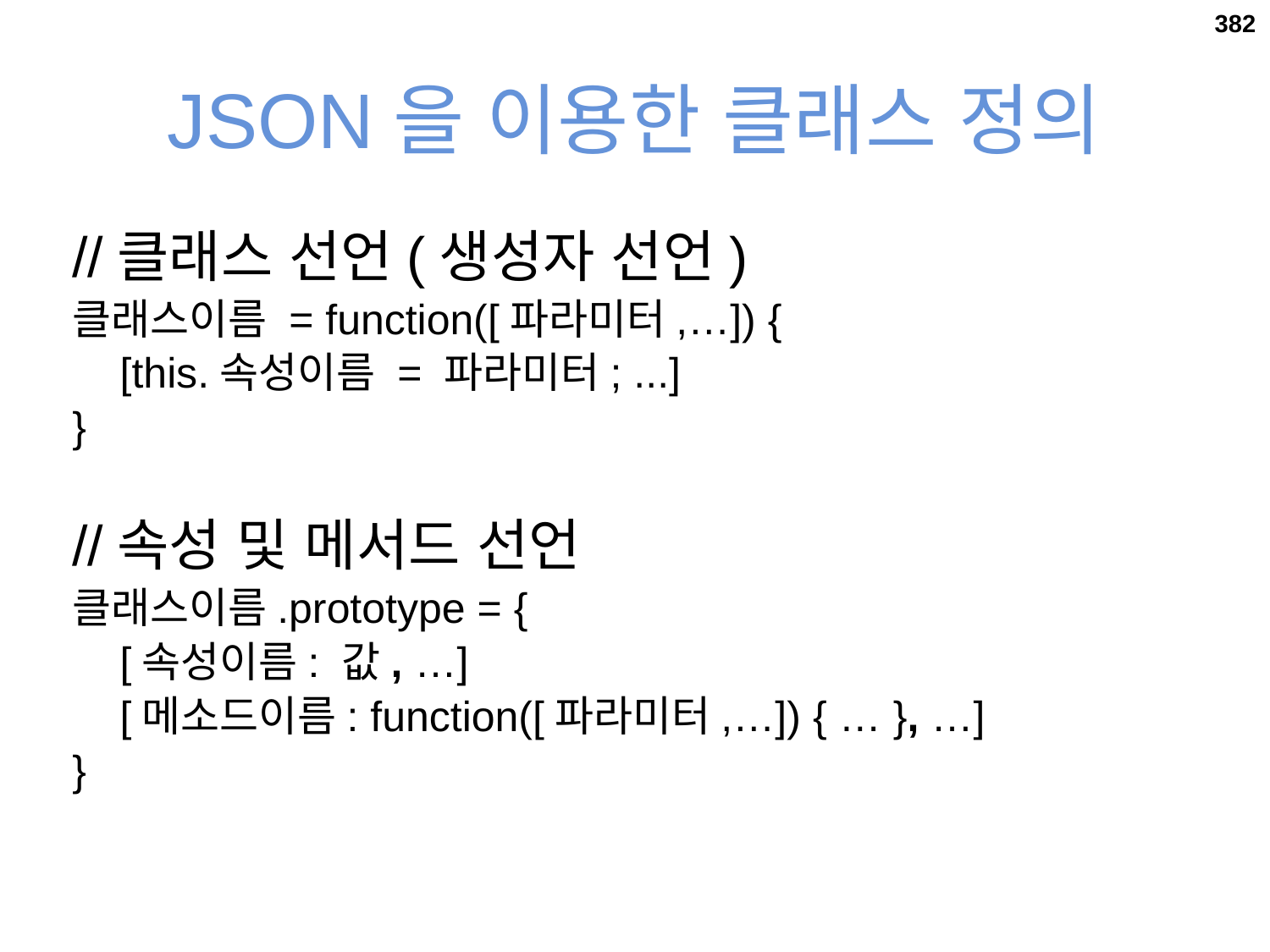

382
# JSON을 이용한 클래스 정의
//클래스 선언(생성자 선언)
클래스이름 = function([파라미터,…]) {
	[this.속성이름 = 파라미터; ...]
}

//속성 및 메서드 선언
클래스이름.prototype = {
	[속성이름: 값, …]
	[메소드이름: function([파라미터,…]) { … }, …]
}